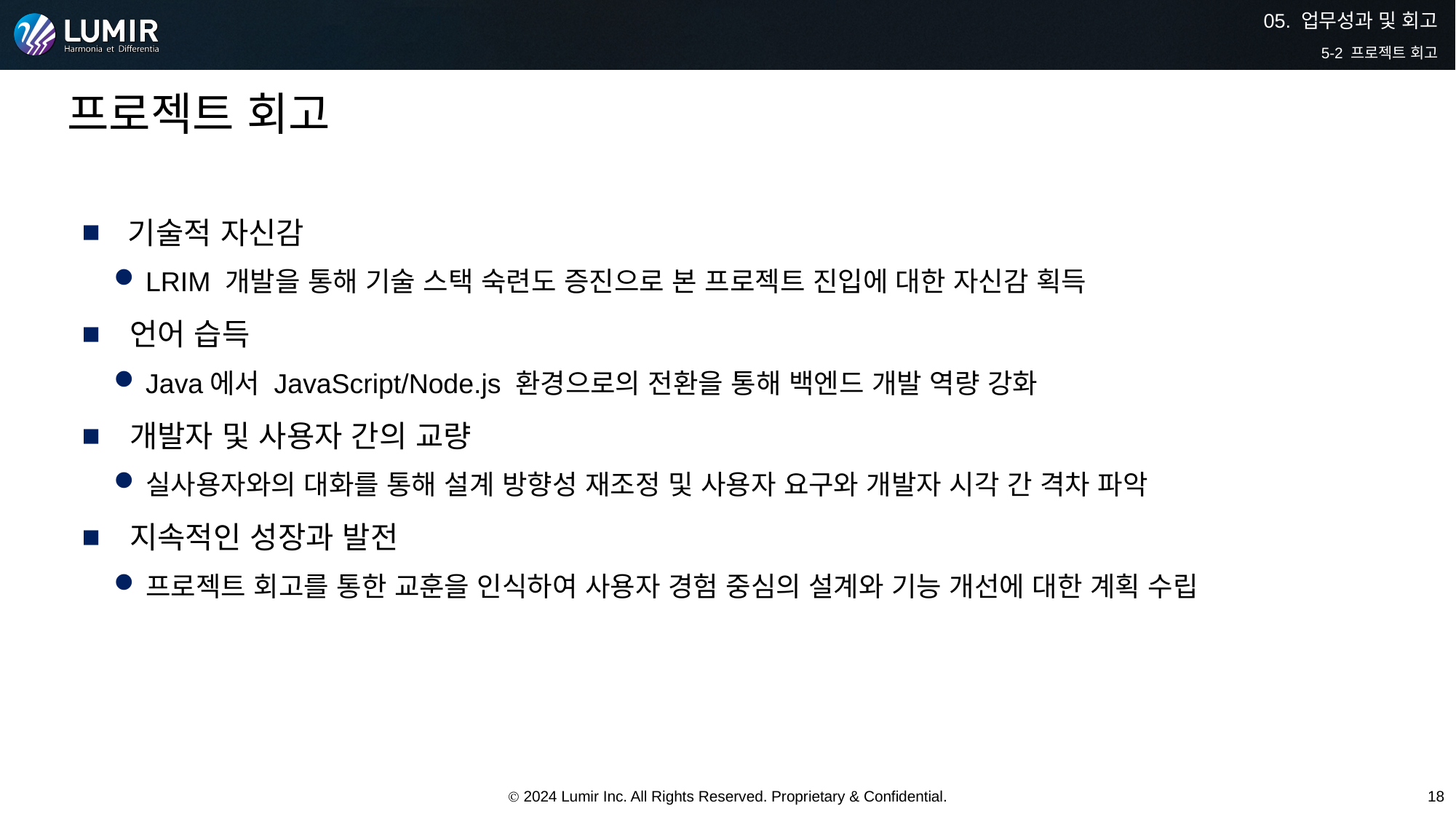

05. 업무성과 및 회고
5-2 프로젝트 회고
# 프로젝트 회고

 기술적 자신감
LRIM 개발을 통해 기술 스택 숙련도 증진으로 본 프로젝트 진입에 대한 자신감 획득
 언어 습득
Java에서 JavaScript/Node.js 환경으로의 전환을 통해 백엔드 개발 역량 강화
 개발자 및 사용자 간의 교량
실사용자와의 대화를 통해 설계 방향성 재조정 및 사용자 요구와 개발자 시각 간 격차 파악
 지속적인 성장과 발전
프로젝트 회고를 통한 교훈을 인식하여 사용자 경험 중심의 설계와 기능 개선에 대한 계획 수립